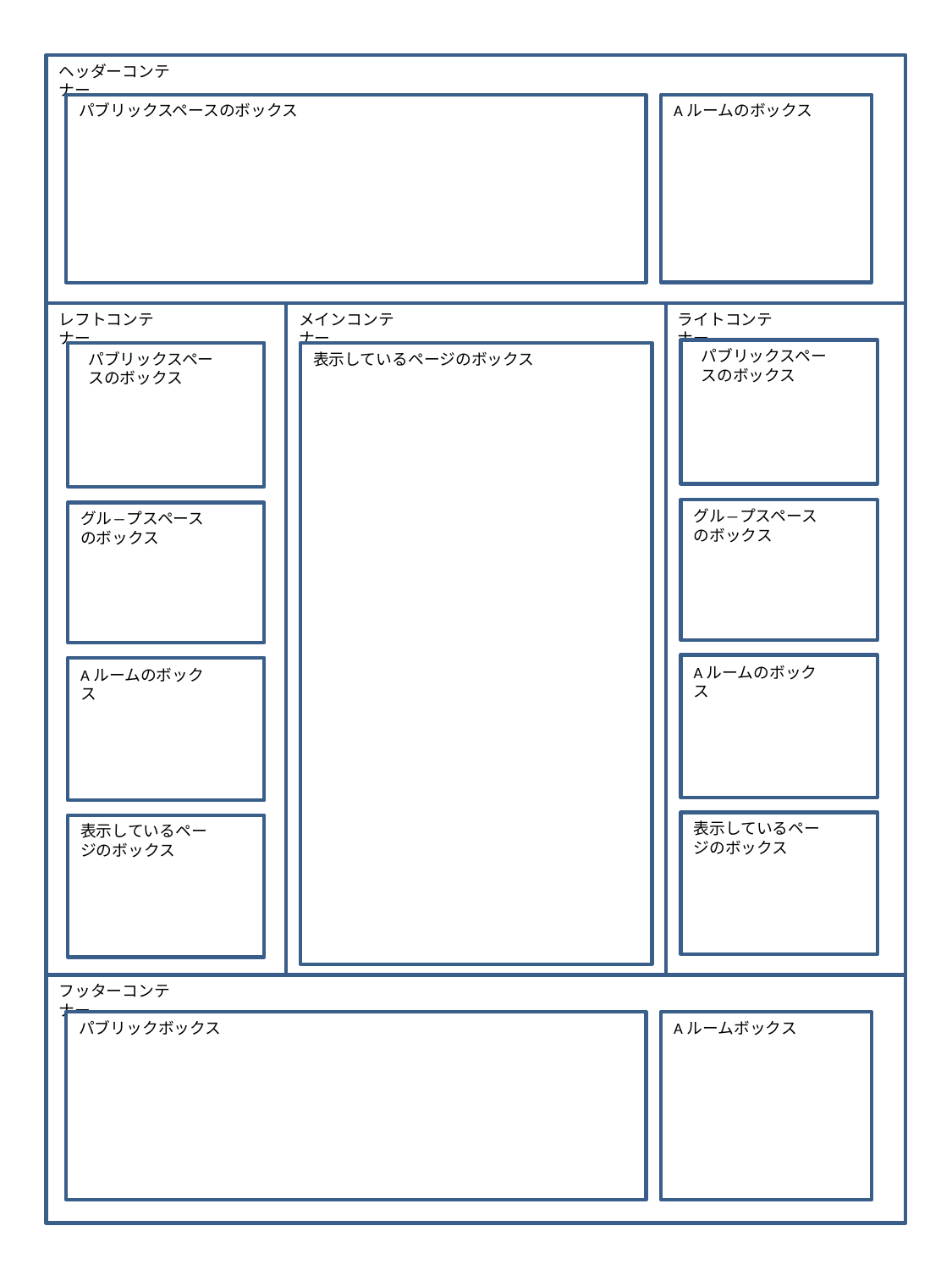

ヘッダーコンテナー

Aルームのボックス

パブリックスペースのボックス
ライトコンテナー

メインコンテナー

レフトコンテナー

パブリックスペースのボックス

表示しているページのボックス
パブリックスペースのボックス

グル―プスペースのボックス

グル―プスペースのボックス

Aルームのボックス

Aルームのボックス

表示しているページのボックス

表示しているページのボックス
フッターコンテナー

Aルームボックス

パブリックボックス